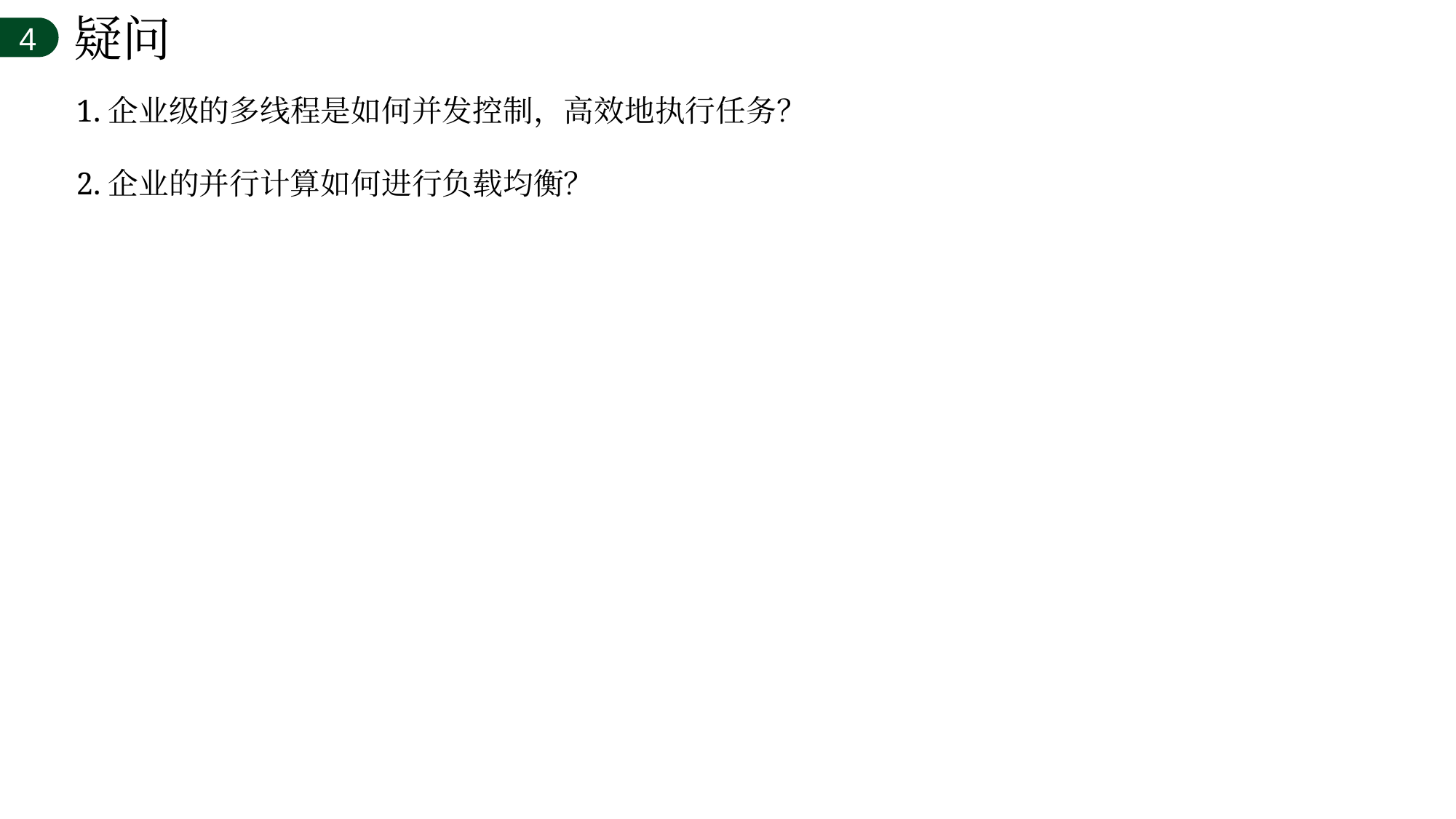

疑问
4

1.企业级的多线程是如何并发控制，高效地执行任务？

2.企业的并行计算如何进行负载均衡？